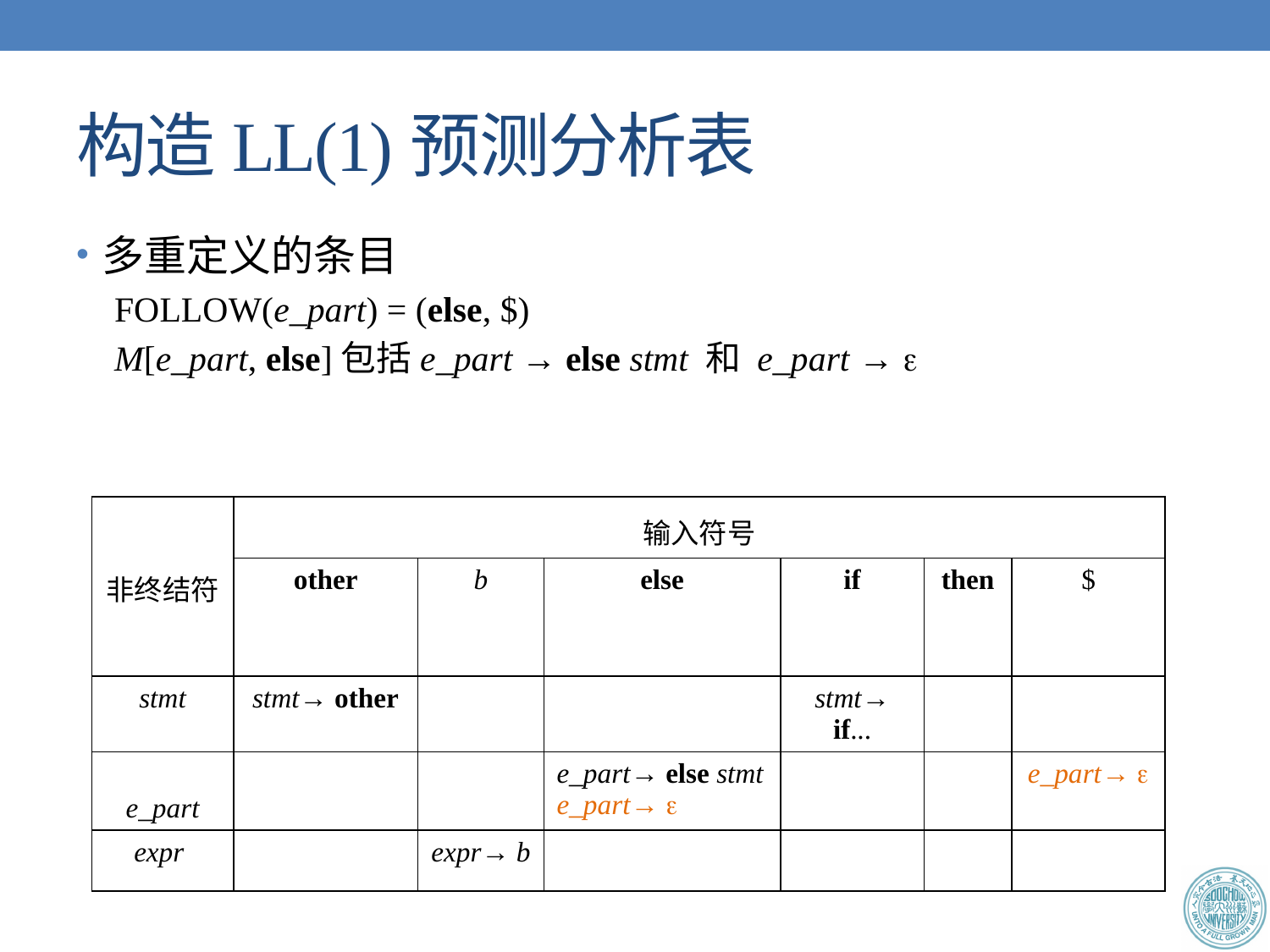

# 构造LL(1)预测分析表
多重定义的条目
FOLLOW(e_part) = (else, $)
M[e_part, else]包括e_part → else stmt 和 e_part → ε

| 非终结符 | 输入符号 |  |  |  |  |  |
| --- | --- | --- | --- | --- | --- | --- |
|  | other | b | else | if | then | $ |
| stmt | stmt→ other |  |  | stmt→ if... |  |  |
| e\_part |  |  | e\_part→ else stmt e\_part→ ε |  |  | e\_part→ ε |
| expr |  | expr→ b |  |  |  |  |